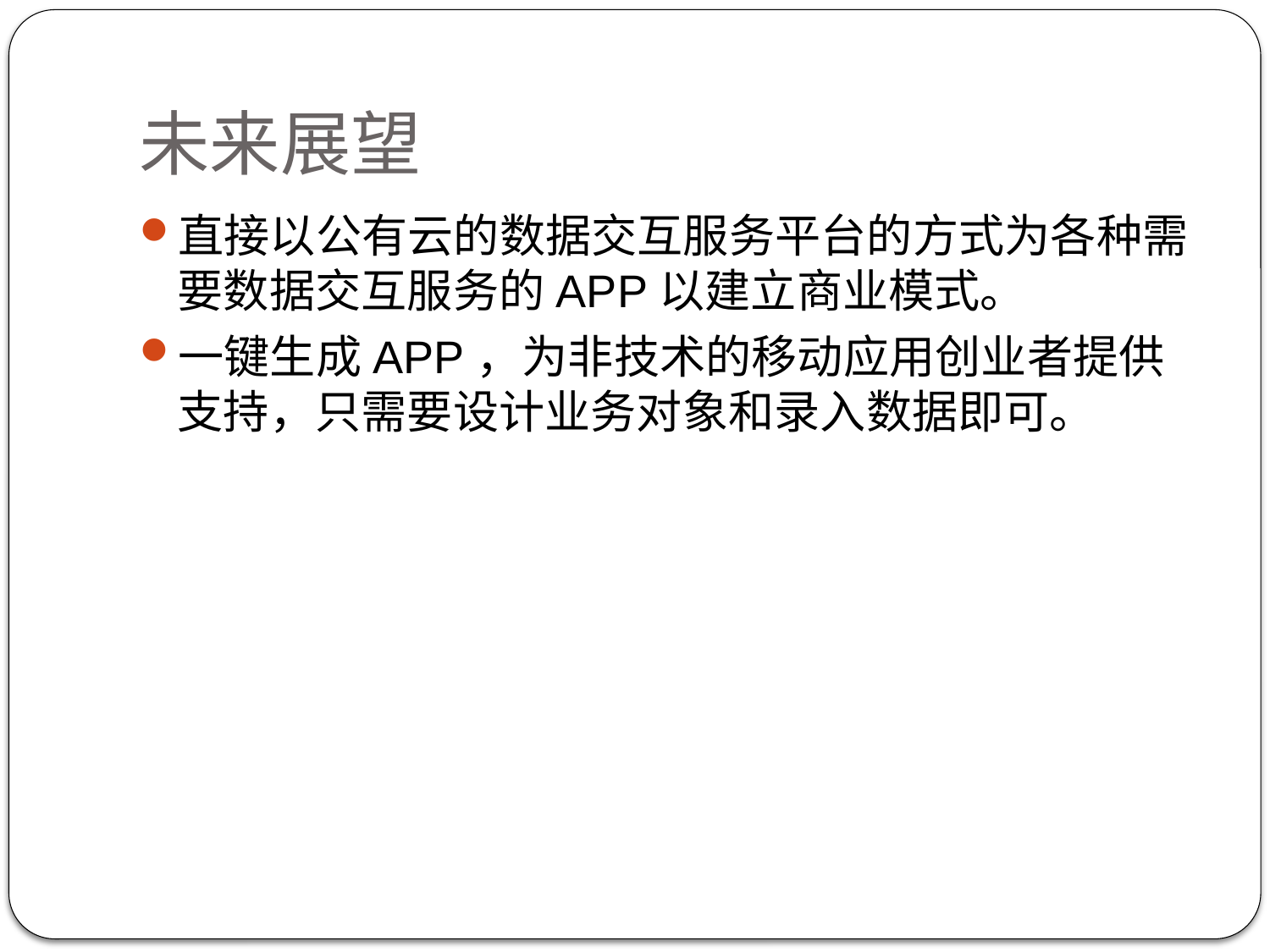

# 未来展望
直接以公有云的数据交互服务平台的方式为各种需要数据交互服务的APP以建立商业模式。
一键生成APP，为非技术的移动应用创业者提供支持，只需要设计业务对象和录入数据即可。